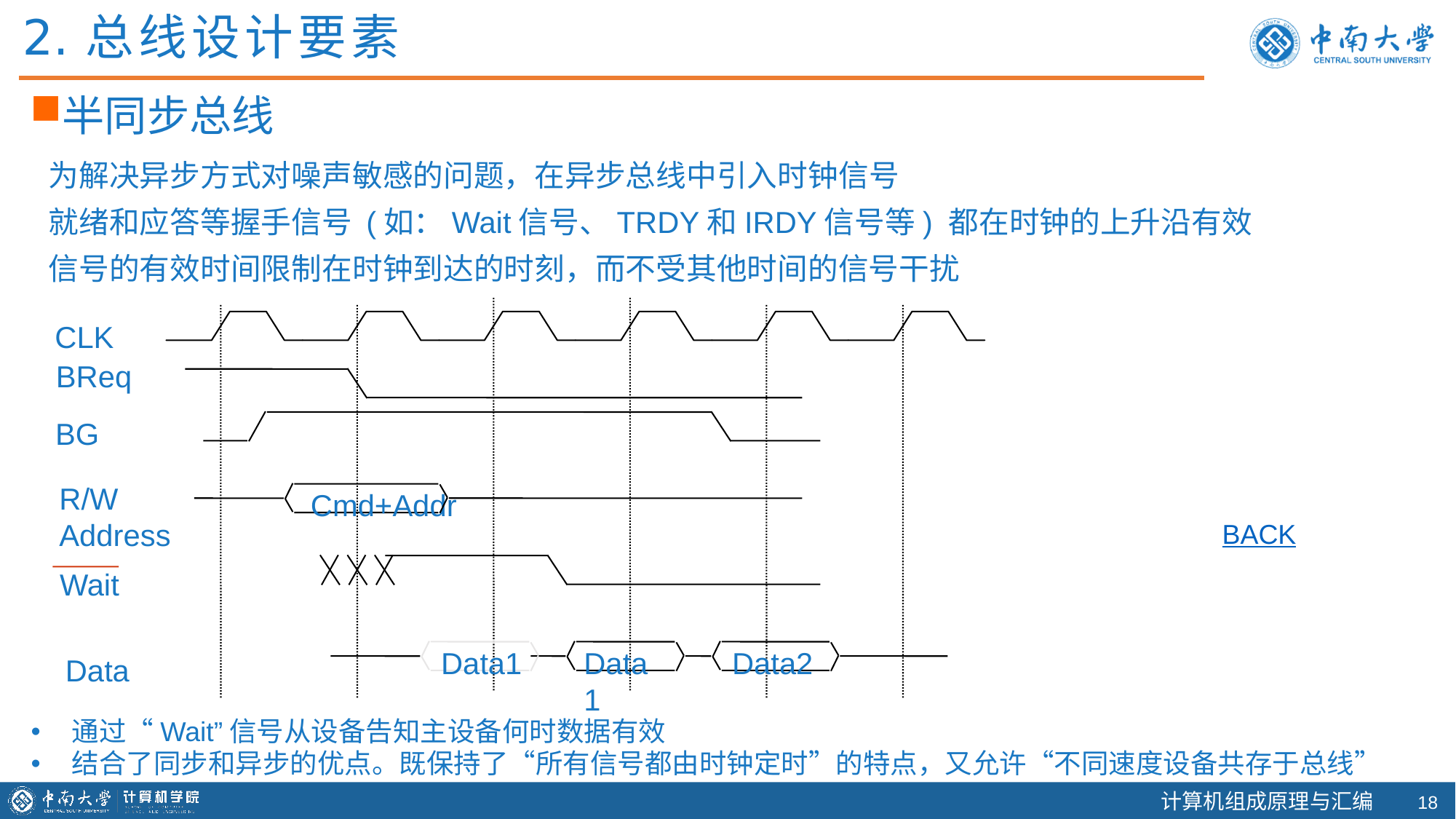

2.总线设计要素

半同步总线
为解决异步方式对噪声敏感的问题，在异步总线中引入时钟信号
就绪和应答等握手信号 (如：Wait信号、TRDY和IRDY信号等) 都在时钟的上升沿有效
信号的有效时间限制在时钟到达的时刻，而不受其他时间的信号干扰

BReq

BG

R/W
Address
Cmd+Addr

Wait

Data1
Data1
Data2

Data

CLK
BACK

通过“Wait”信号从设备告知主设备何时数据有效
结合了同步和异步的优点。既保持了“所有信号都由时钟定时”的特点，又允许“不同速度设备共存于总线”
18
BACK